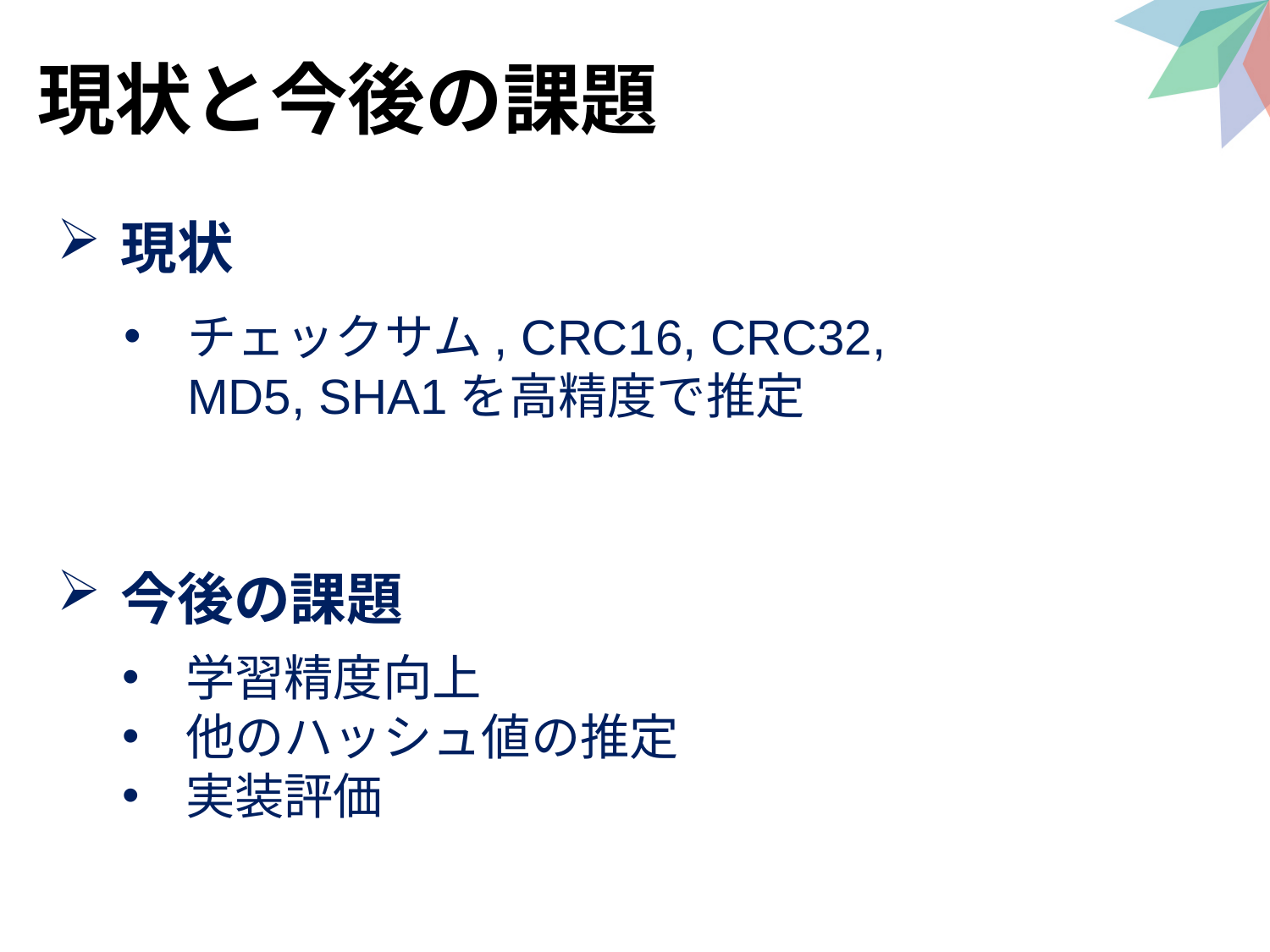

# 現状と今後の課題
現状
現状
チェックサム, CRC16, CRC32,  MD5, SHA1を高精度で推定

今後の課題
今後の課題
学習精度向上
他のハッシュ値の推定
実装評価